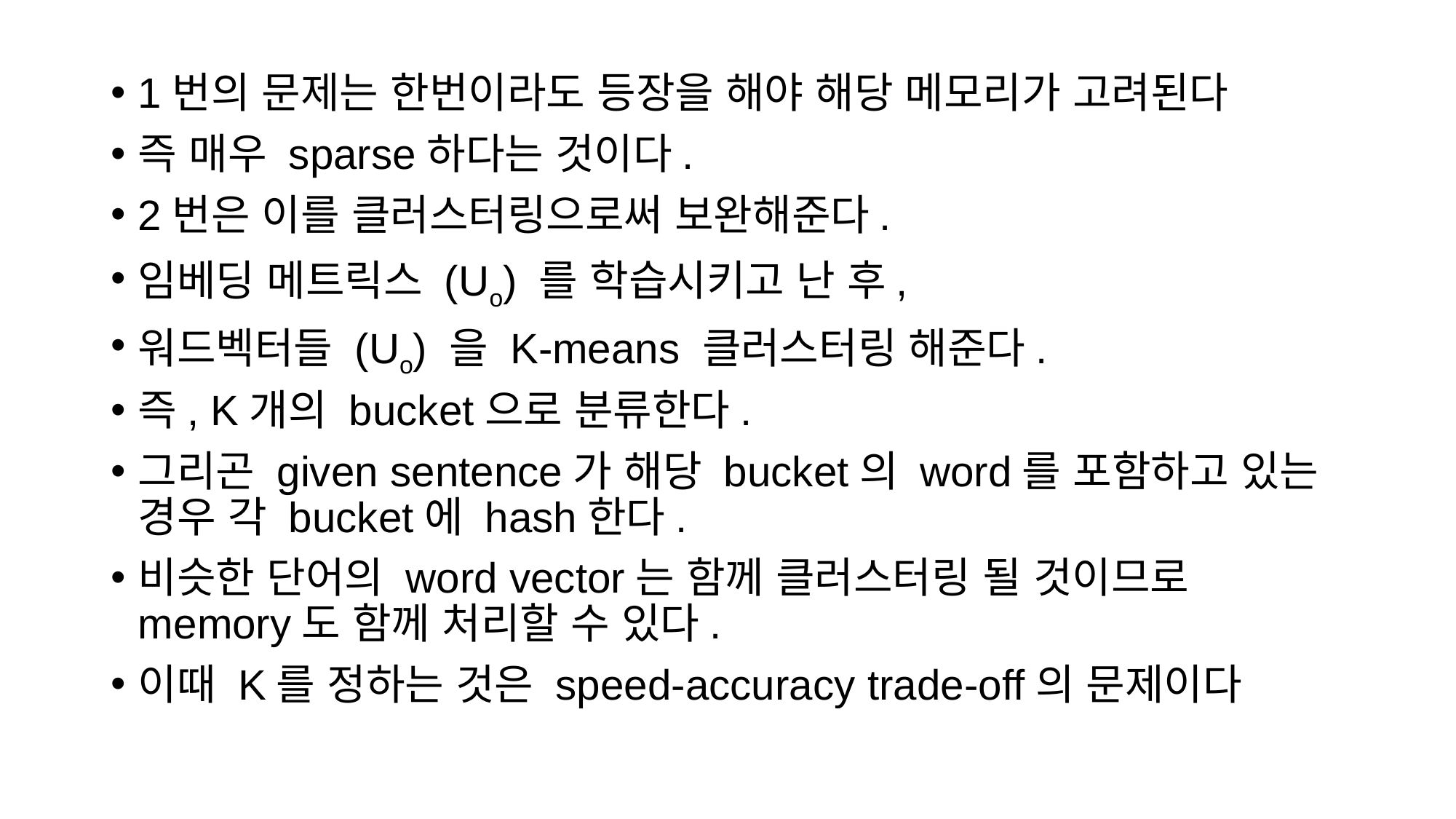

1번의 문제는 한번이라도 등장을 해야 해당 메모리가 고려된다
즉 매우 sparse하다는 것이다.
2번은 이를 클러스터링으로써 보완해준다.
임베딩 메트릭스 (Uo) 를 학습시키고 난 후,
워드벡터들 (Uo) 을 K-means 클러스터링 해준다.
즉, K개의 bucket으로 분류한다.
그리곤 given sentence가 해당 bucket의 word를 포함하고 있는 경우 각 bucket에 hash한다.
비슷한 단어의 word vector는 함께 클러스터링 될 것이므로 memory도 함께 처리할 수 있다.
이때 K를 정하는 것은 speed-accuracy trade-off의 문제이다